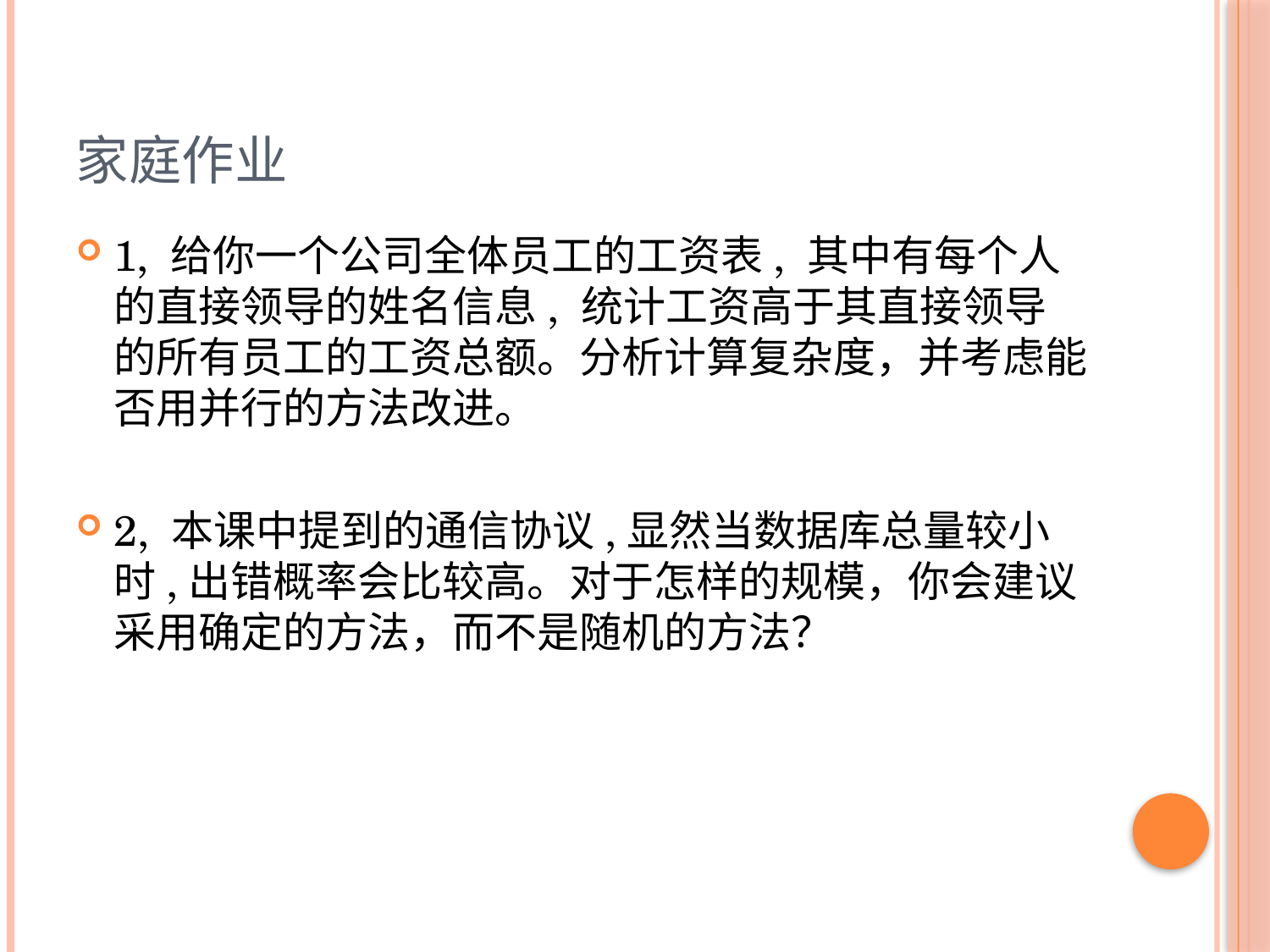

# 家庭作业
1, 给你一个公司全体员工的工资表, 其中有每个人的直接领导的姓名信息, 统计工资高于其直接领导的所有员工的工资总额。分析计算复杂度，并考虑能否用并行的方法改进。

2, 本课中提到的通信协议,显然当数据库总量较小时,出错概率会比较高。对于怎样的规模，你会建议采用确定的方法，而不是随机的方法？